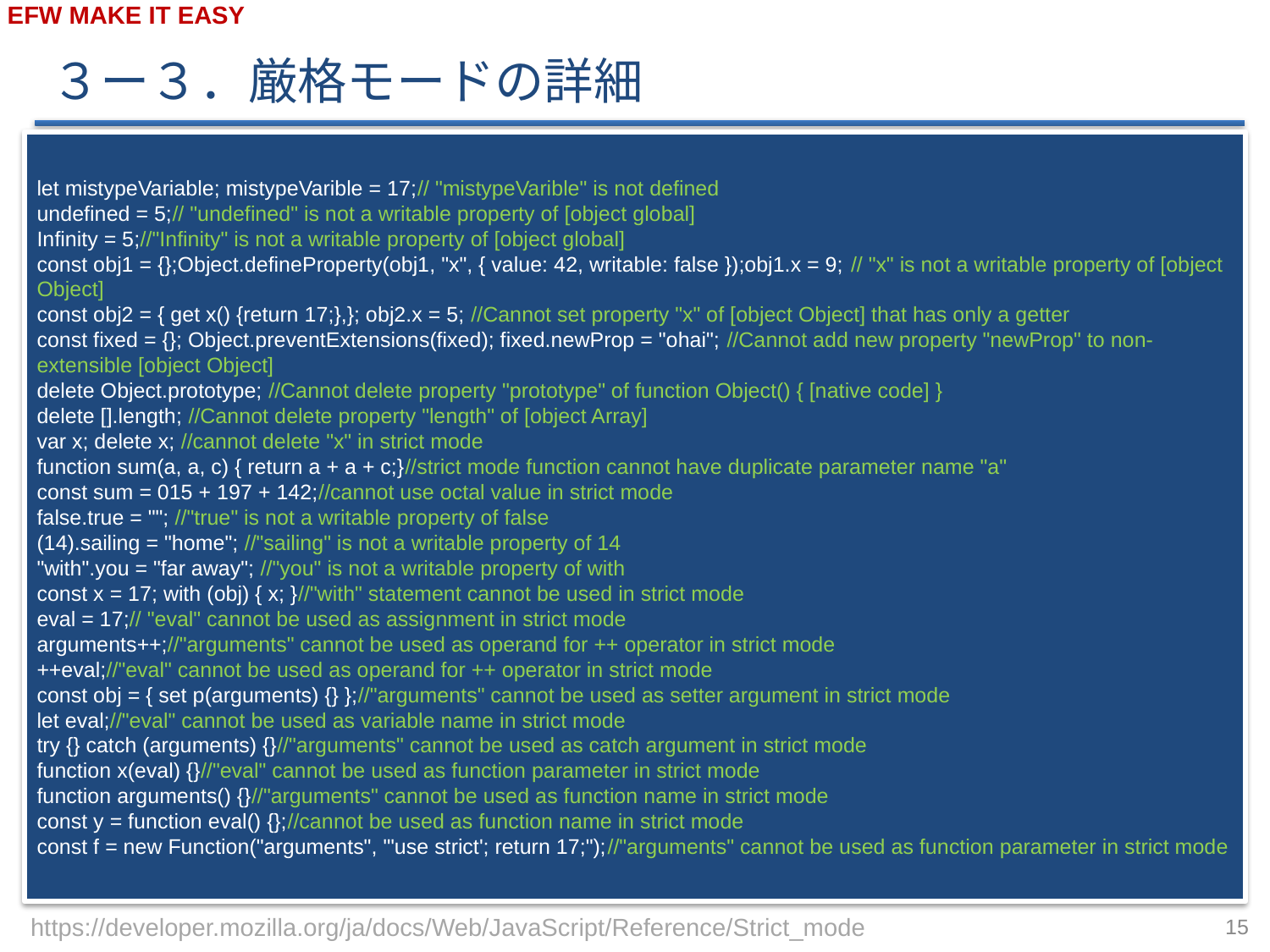

３ー３．厳格モードの詳細
let mistypeVariable; mistypeVarible = 17;// "mistypeVarible" is not defined
undefined = 5;// "undefined" is not a writable property of [object global]
Infinity = 5;//"Infinity" is not a writable property of [object global]
const obj1 = {};Object.defineProperty(obj1, "x", { value: 42, writable: false });obj1.x = 9; // "x" is not a writable property of [object Object]
const obj2 = { get x() {return 17;},}; obj2.x = 5; //Cannot set property "x" of [object Object] that has only a getter
const fixed = {}; Object.preventExtensions(fixed); fixed.newProp = "ohai"; //Cannot add new property "newProp" to non-extensible [object Object]
delete Object.prototype; //Cannot delete property "prototype" of function Object() { [native code] }
delete [].length; //Cannot delete property "length" of [object Array]
var x; delete x; //cannot delete "x" in strict mode
function sum(a, a, c) { return a + a + c;}//strict mode function cannot have duplicate parameter name "a"
const sum = 015 + 197 + 142;//cannot use octal value in strict mode
false.true = ""; //"true" is not a writable property of false
(14).sailing = "home"; //"sailing" is not a writable property of 14
"with".you = "far away"; //"you" is not a writable property of with
const x = 17; with (obj) { x; }//"with" statement cannot be used in strict mode
eval = 17;// "eval" cannot be used as assignment in strict mode
arguments++;//"arguments" cannot be used as operand for ++ operator in strict mode
++eval;//"eval" cannot be used as operand for ++ operator in strict mode
const obj = { set p(arguments) {} };//"arguments" cannot be used as setter argument in strict mode
let eval;//"eval" cannot be used as variable name in strict mode
try {} catch (arguments) {}//"arguments" cannot be used as catch argument in strict mode
function x(eval) {}//"eval" cannot be used as function parameter in strict mode
function arguments() {}//"arguments" cannot be used as function name in strict mode
const y = function eval() {};//cannot be used as function name in strict mode
const f = new Function("arguments", "'use strict'; return 17;");//"arguments" cannot be used as function parameter in strict mode
15
https://developer.mozilla.org/ja/docs/Web/JavaScript/Reference/Strict_mode